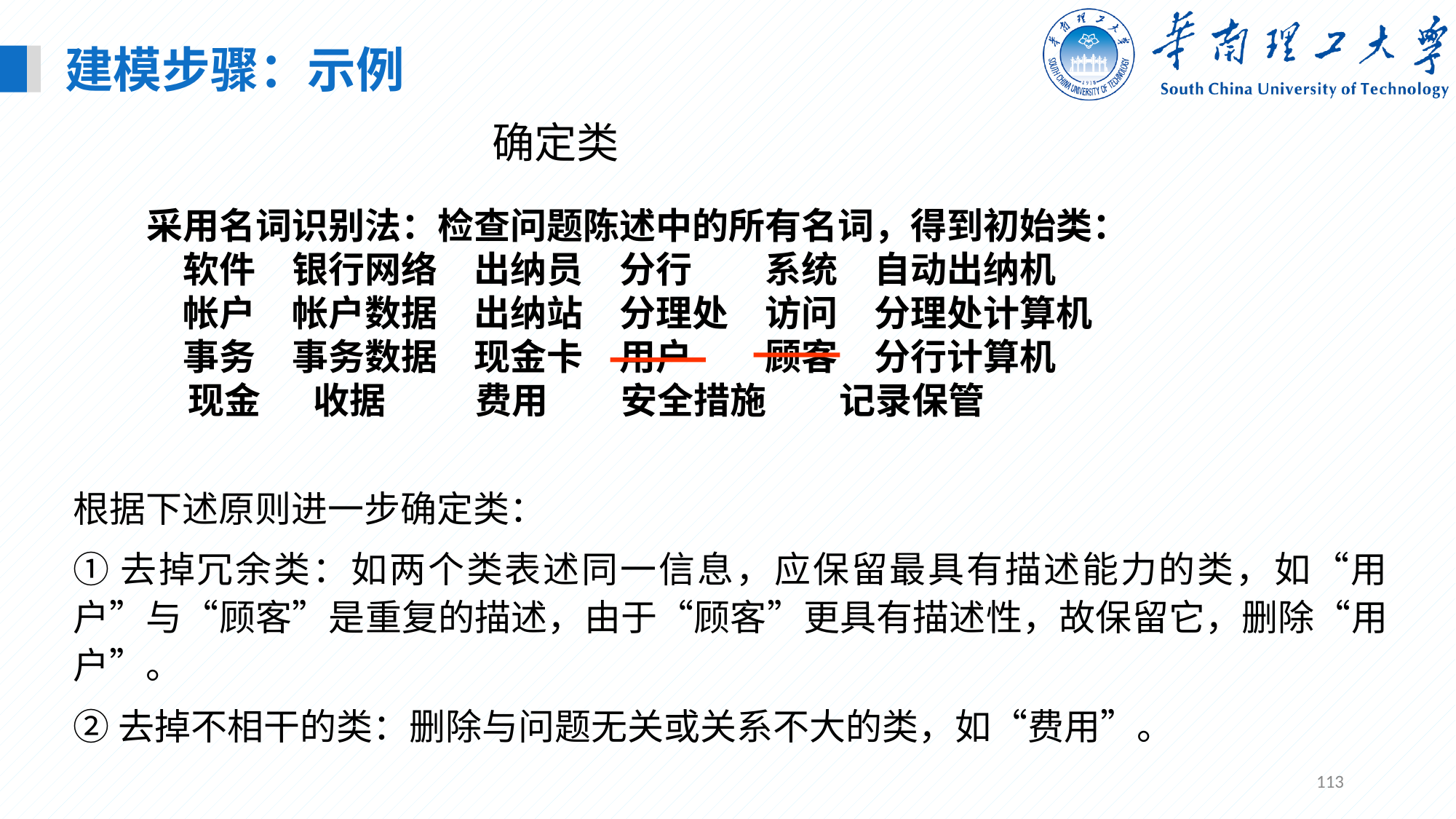

建模步骤：示例
# 确定类
采用名词识别法：检查问题陈述中的所有名词，得到初始类：
　软件　银行网络　出纳员　分行　　系统　自动出纳机
　帐户　帐户数据　出纳站　分理处　访问　分理处计算机
　事务　事务数据　现金卡　用户　　顾客　分行计算机
    现金　  收据　　  费用　　安全措施　　记录保管

根据下述原则进一步确定类：
①去掉冗余类：如两个类表述同一信息，应保留最具有描述能力的类，如“用户”与“顾客”是重复的描述，由于“顾客”更具有描述性，故保留它，删除“用户”。
②去掉不相干的类：删除与问题无关或关系不大的类，如“费用”。

113